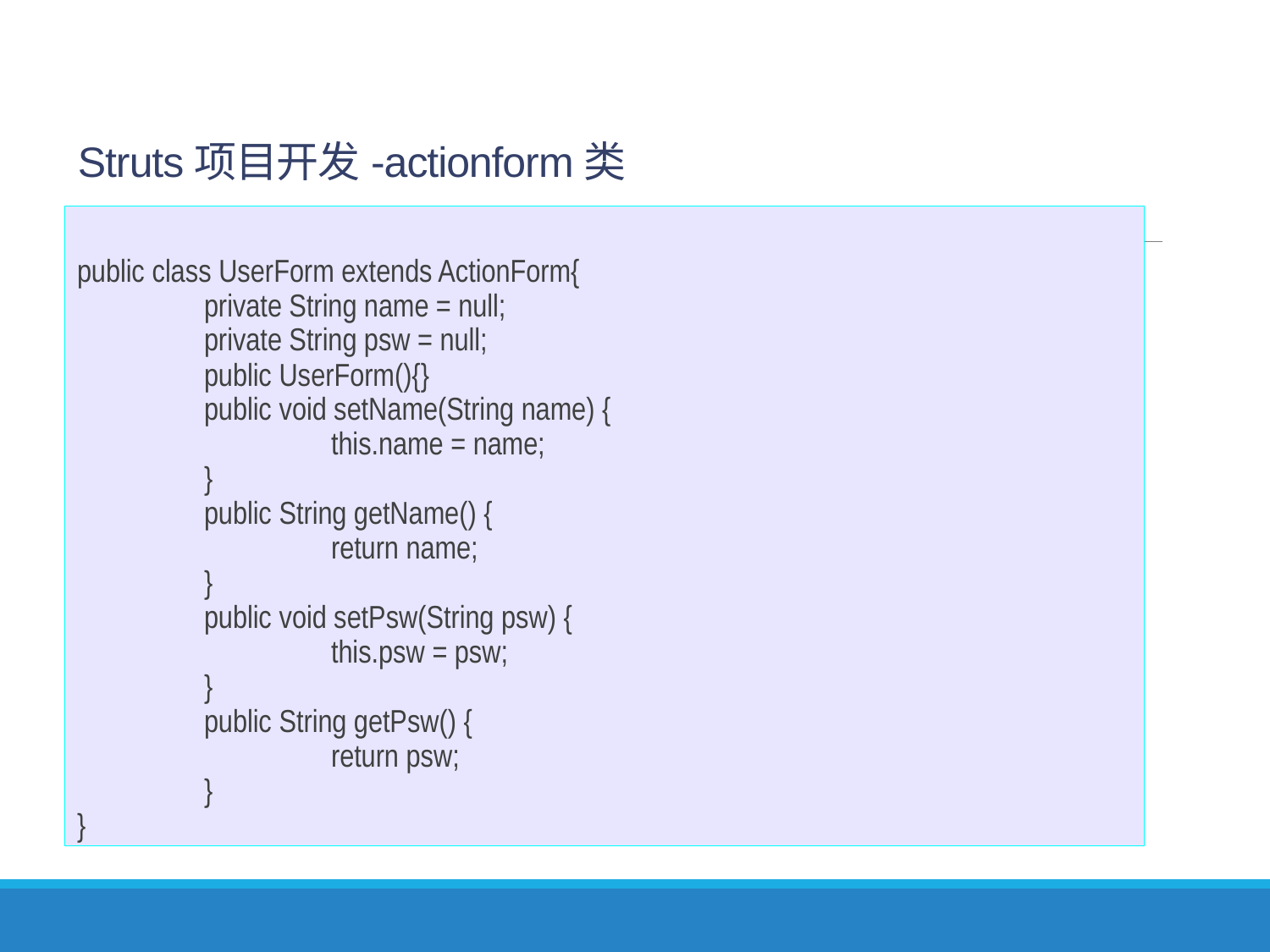

# Struts项目开发-actionform类

public class UserForm extends ActionForm{
	private String name = null;
	private String psw = null;
	public UserForm(){}
	public void setName(String name) {
		this.name = name;
	}
	public String getName() {
		return name;
	}
	public void setPsw(String psw) {
		this.psw = psw;
	}
	public String getPsw() {
		return psw;
	}
}